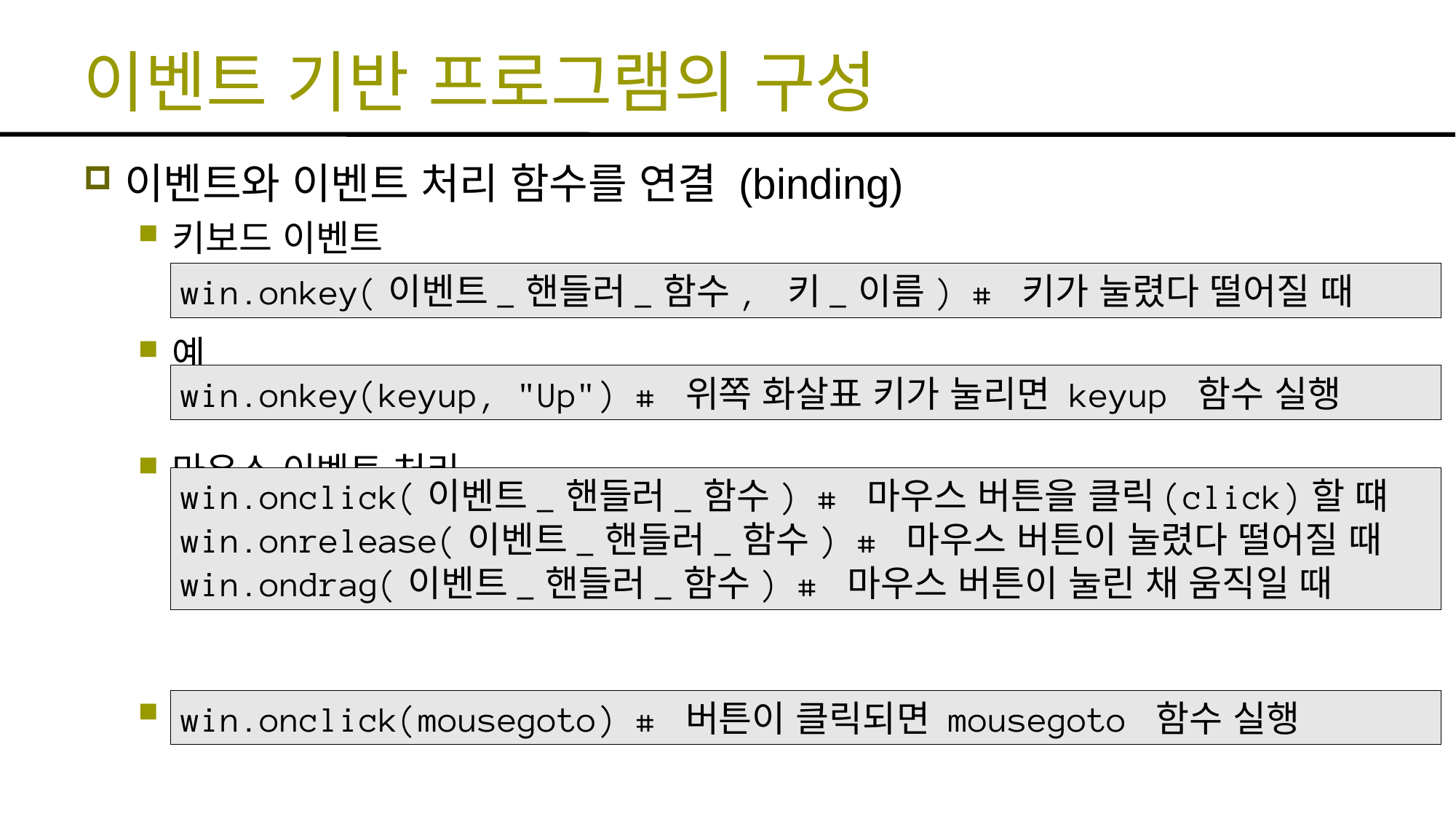

# 이벤트 기반 프로그램의 구성
이벤트와 이벤트 처리 함수를 연결 (binding)
키보드 이벤트

예

마우스 이벤트 처리

예

win.onkey(이벤트_핸들러_함수, 키_이름) # 키가 눌렸다 떨어질 때
win.onkey(keyup, "Up") # 위쪽 화살표 키가 눌리면 keyup 함수 실행
win.onclick(이벤트_핸들러_함수) # 마우스 버튼을 클릭(click)할 떄
win.onrelease(이벤트_핸들러_함수) # 마우스 버튼이 눌렸다 떨어질 때
win.ondrag(이벤트_핸들러_함수) # 마우스 버튼이 눌린 채 움직일 때
win.onclick(mousegoto) # 버튼이 클릭되면 mousegoto 함수 실행